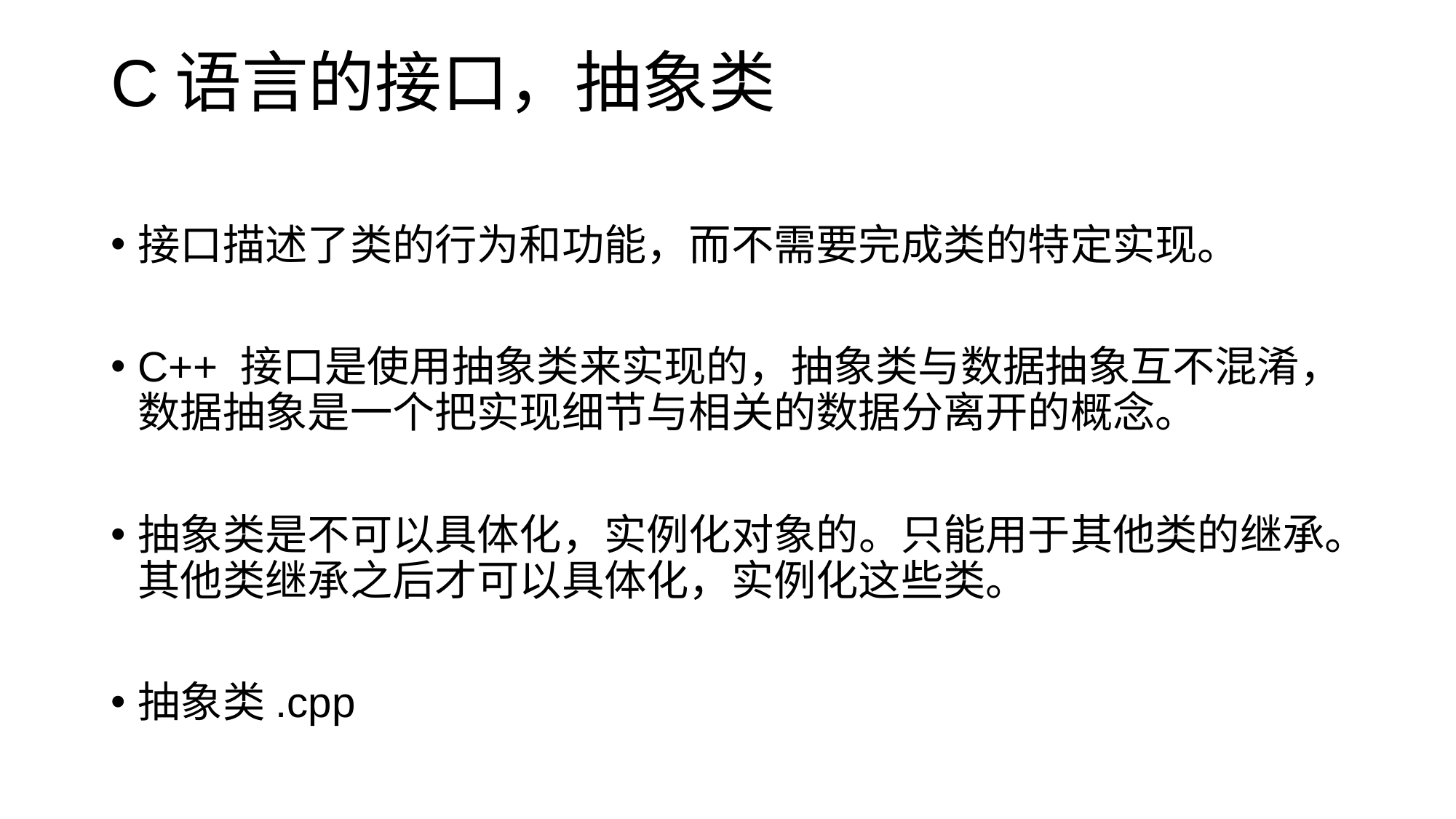

# C语言的接口，抽象类
接口描述了类的行为和功能，而不需要完成类的特定实现。

C++ 接口是使用抽象类来实现的，抽象类与数据抽象互不混淆，数据抽象是一个把实现细节与相关的数据分离开的概念。

抽象类是不可以具体化，实例化对象的。只能用于其他类的继承。其他类继承之后才可以具体化，实例化这些类。

抽象类.cpp